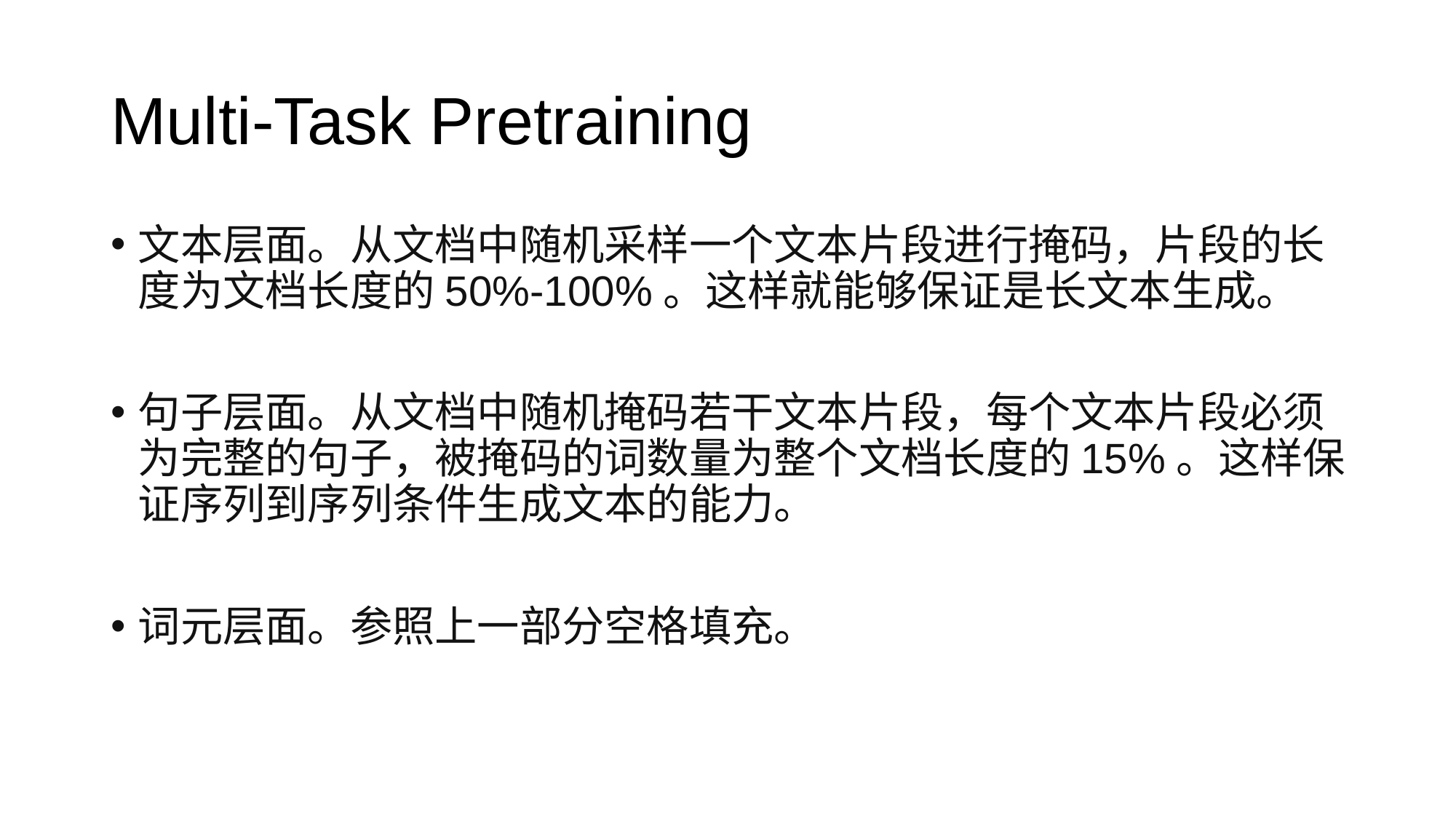

# Multi-Task Pretraining
文本层面。从文档中随机采样一个文本片段进行掩码，片段的长度为文档长度的50%-100%。这样就能够保证是长文本生成。

句子层面。从文档中随机掩码若干文本片段，每个文本片段必须为完整的句子，被掩码的词数量为整个文档长度的15%。这样保证序列到序列条件生成文本的能力。

词元层面。参照上一部分空格填充。